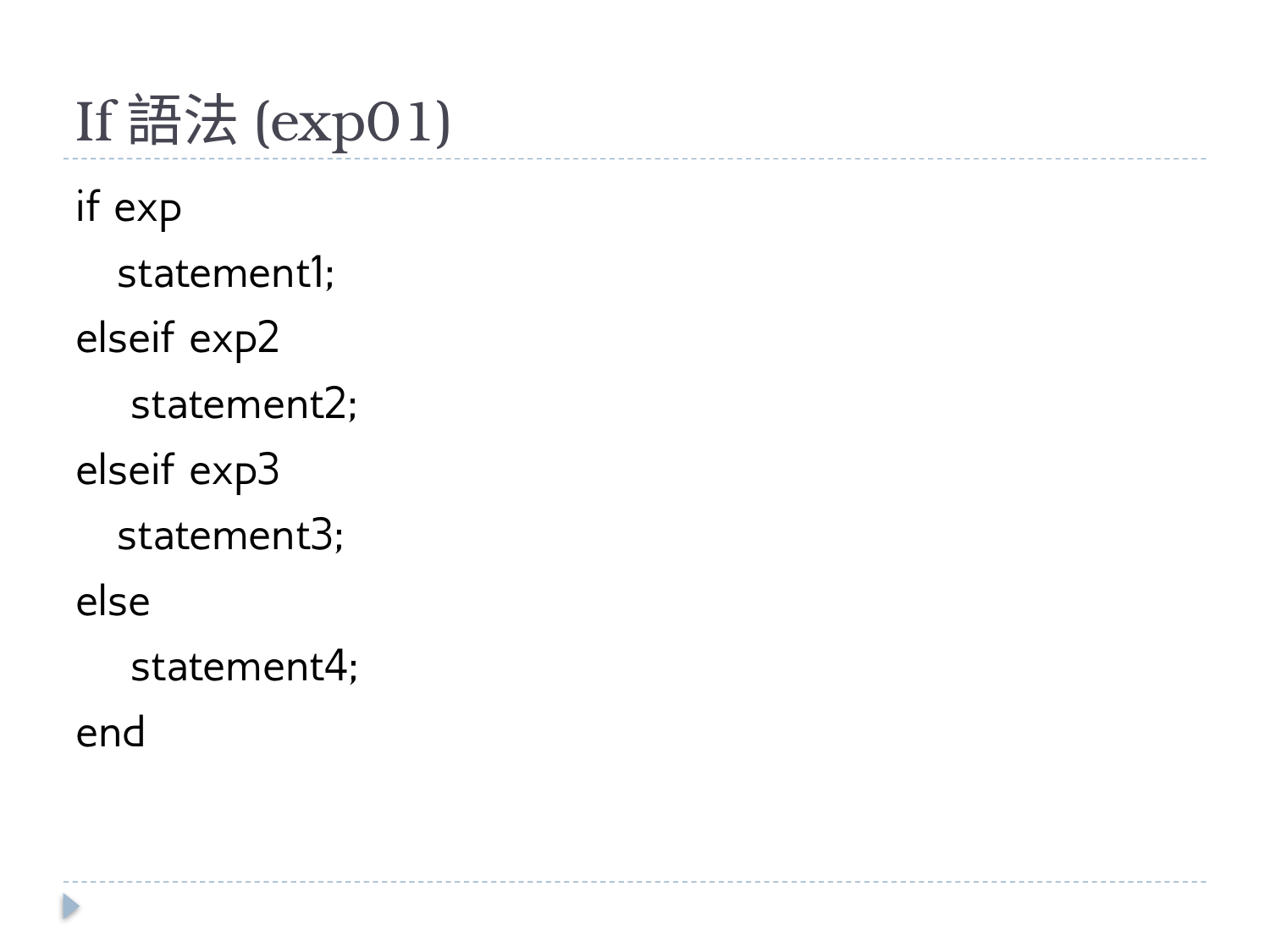

# If語法(exp01)
if exp
   statement1;
elseif exp2
    statement2;
elseif exp3
   statement3;
else
    statement4;
end